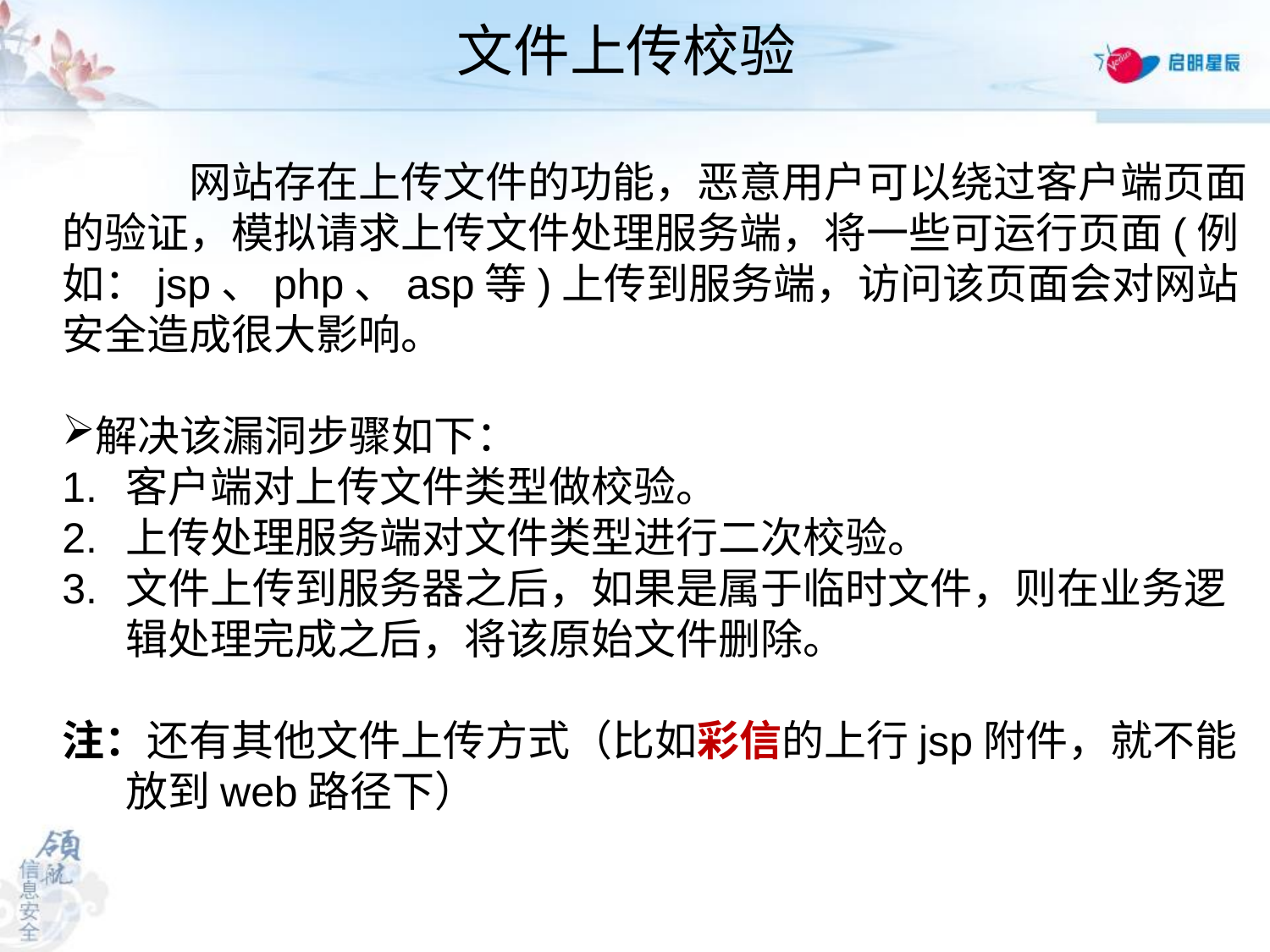

# 文件上传校验
	网站存在上传文件的功能，恶意用户可以绕过客户端页面的验证，模拟请求上传文件处理服务端，将一些可运行页面(例如：jsp、php、asp等)上传到服务端，访问该页面会对网站安全造成很大影响。

解决该漏洞步骤如下：
客户端对上传文件类型做校验。
上传处理服务端对文件类型进行二次校验。
文件上传到服务器之后，如果是属于临时文件，则在业务逻辑处理完成之后，将该原始文件删除。

注：还有其他文件上传方式（比如彩信的上行jsp附件，就不能放到web路径下）